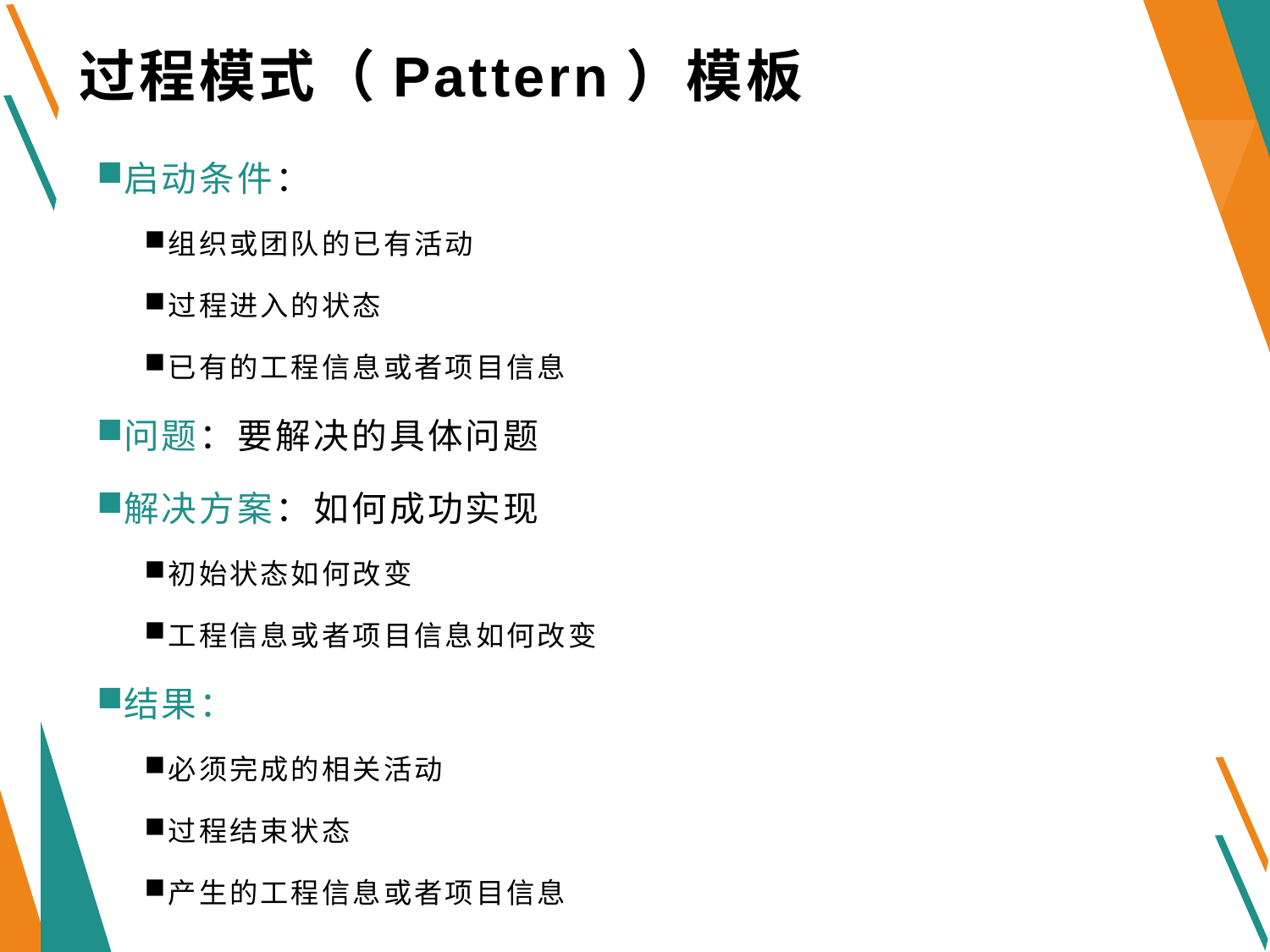

# 过程模式（Pattern）模板
启动条件：
组织或团队的已有活动
过程进入的状态
已有的工程信息或者项目信息
问题：要解决的具体问题
解决方案：如何成功实现
初始状态如何改变
工程信息或者项目信息如何改变
结果：
必须完成的相关活动
过程结束状态
产生的工程信息或者项目信息